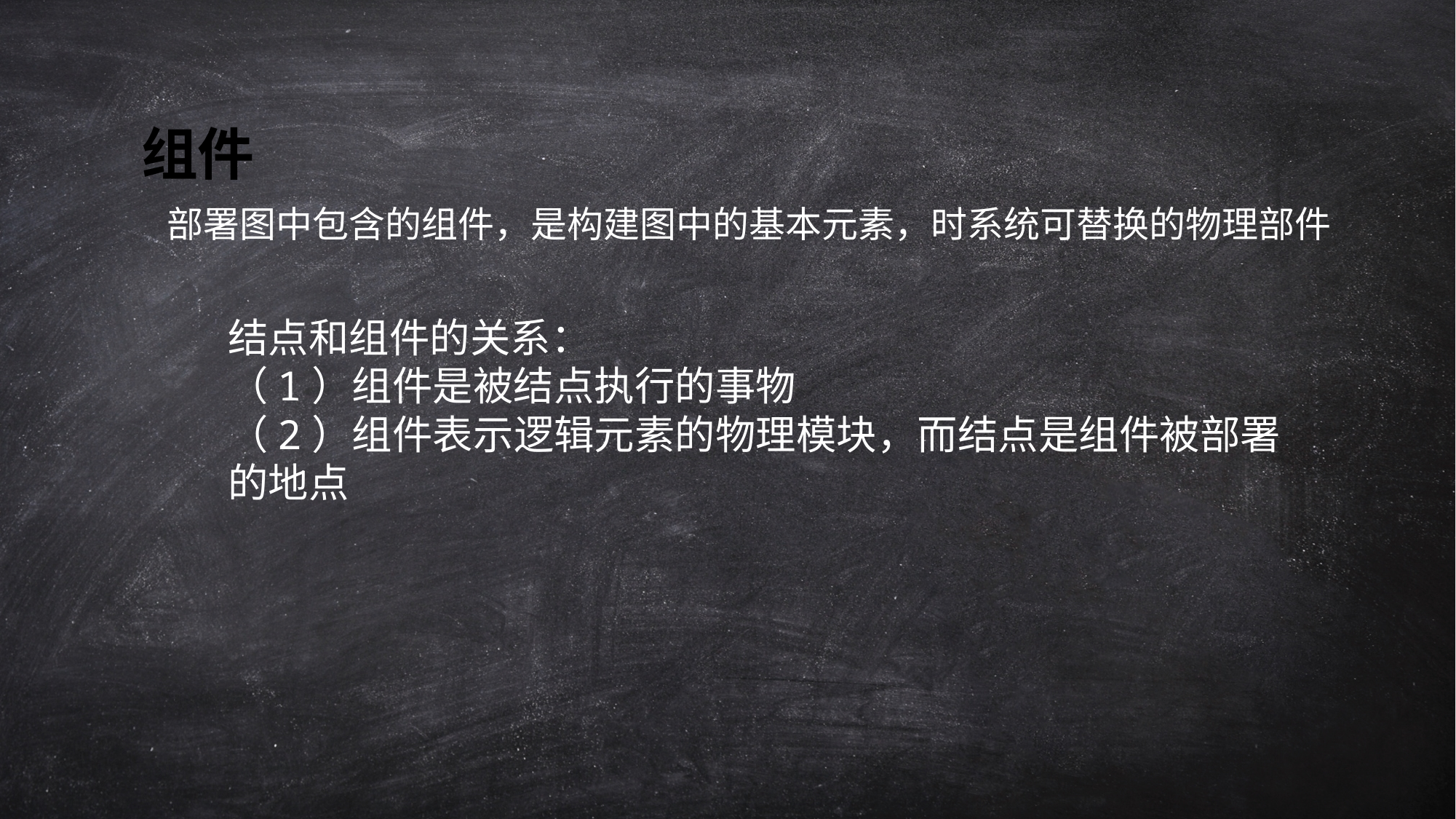

组件
部署图中包含的组件，是构建图中的基本元素，时系统可替换的物理部件
结点和组件的关系：
（1）组件是被结点执行的事物
（2）组件表示逻辑元素的物理模块，而结点是组件被部署的地点